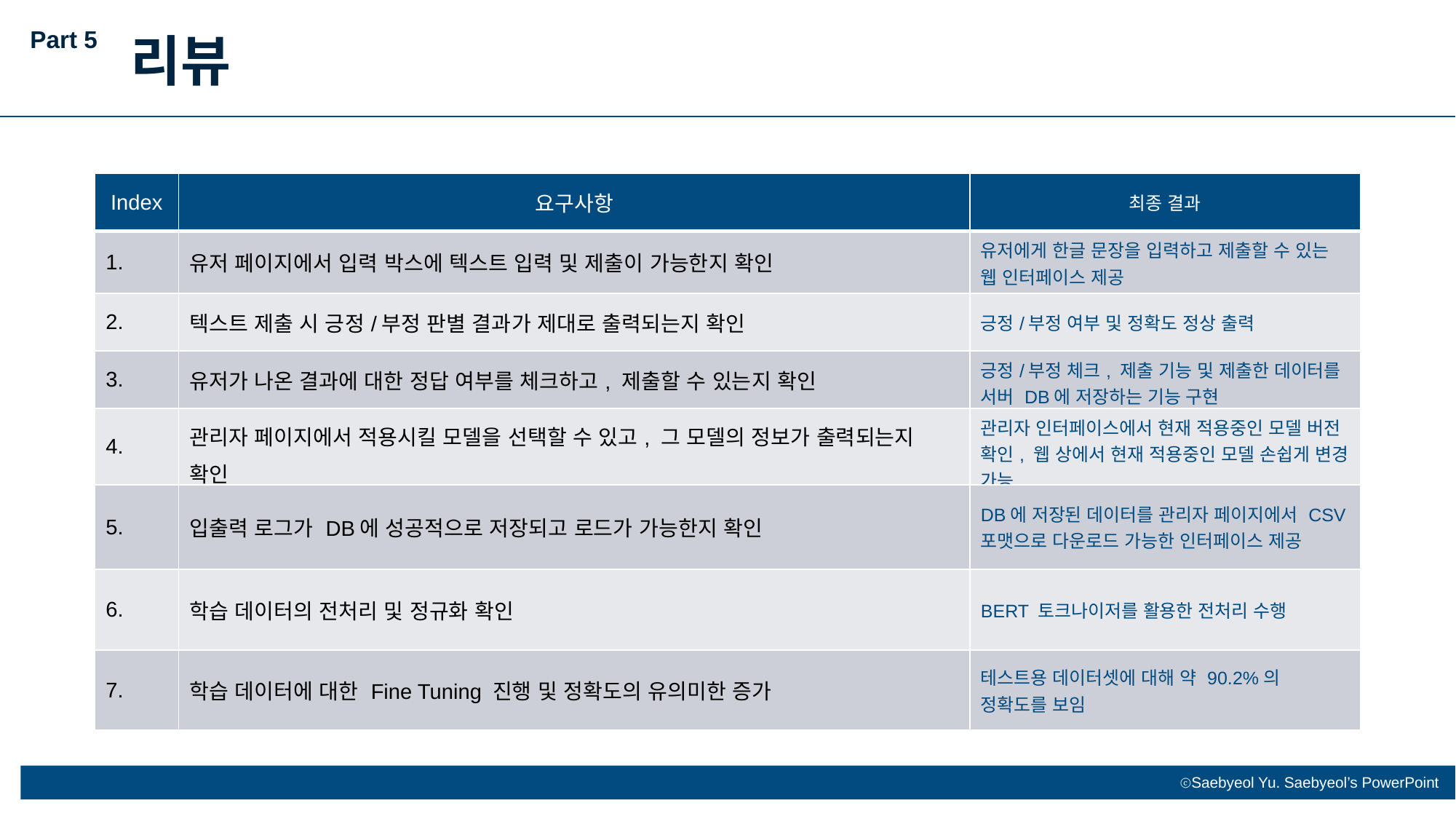

Part 5
리뷰
| Index | 요구사항 | 최종 결과 |
| --- | --- | --- |
| 1. | 유저 페이지에서 입력 박스에 텍스트 입력 및 제출이 가능한지 확인 | 유저에게 한글 문장을 입력하고 제출할 수 있는 웹 인터페이스 제공 |
| 2. | 텍스트 제출 시 긍정/부정 판별 결과가 제대로 출력되는지 확인 | 긍정/부정 여부 및 정확도 정상 출력 |
| 3. | 유저가 나온 결과에 대한 정답 여부를 체크하고, 제출할 수 있는지 확인 | 긍정/부정 체크, 제출 기능 및 제출한 데이터를 서버 DB에 저장하는 기능 구현 |
| 4. | 관리자 페이지에서 적용시킬 모델을 선택할 수 있고, 그 모델의 정보가 출력되는지 확인 | 관리자 인터페이스에서 현재 적용중인 모델 버전 확인, 웹 상에서 현재 적용중인 모델 손쉽게 변경 가능 |
| 5. | 입출력 로그가 DB에 성공적으로 저장되고 로드가 가능한지 확인 | DB에 저장된 데이터를 관리자 페이지에서 CSV 포맷으로 다운로드 가능한 인터페이스 제공 |
| 6. | 학습 데이터의 전처리 및 정규화 확인 | BERT 토크나이저를 활용한 전처리 수행 |
| 7. | 학습 데이터에 대한 Fine Tuning 진행 및 정확도의 유의미한 증가 | 테스트용 데이터셋에 대해 약 90.2%의 정확도를 보임 |